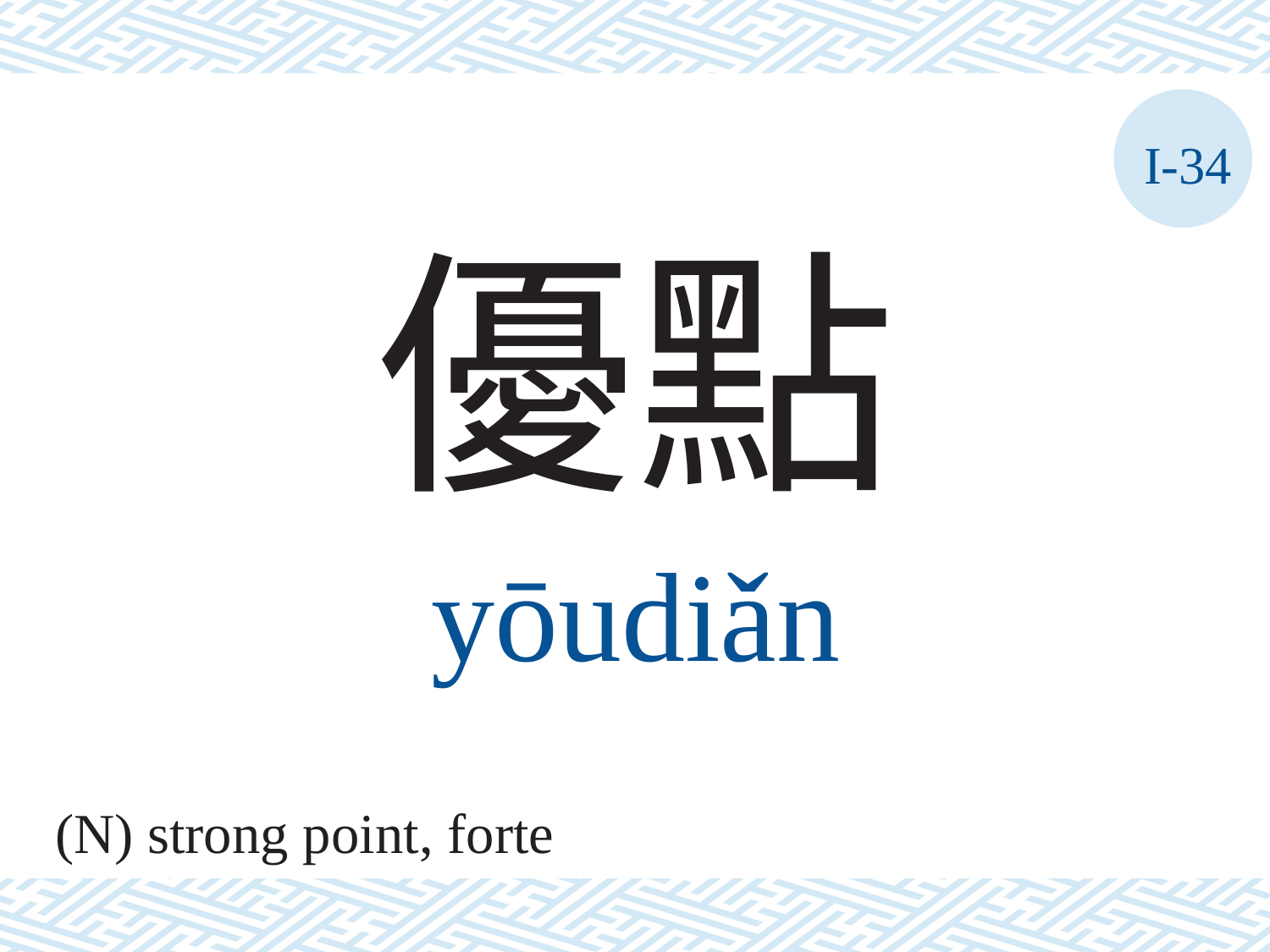

I-34
優點
yōudiǎn
(N) strong point, forte